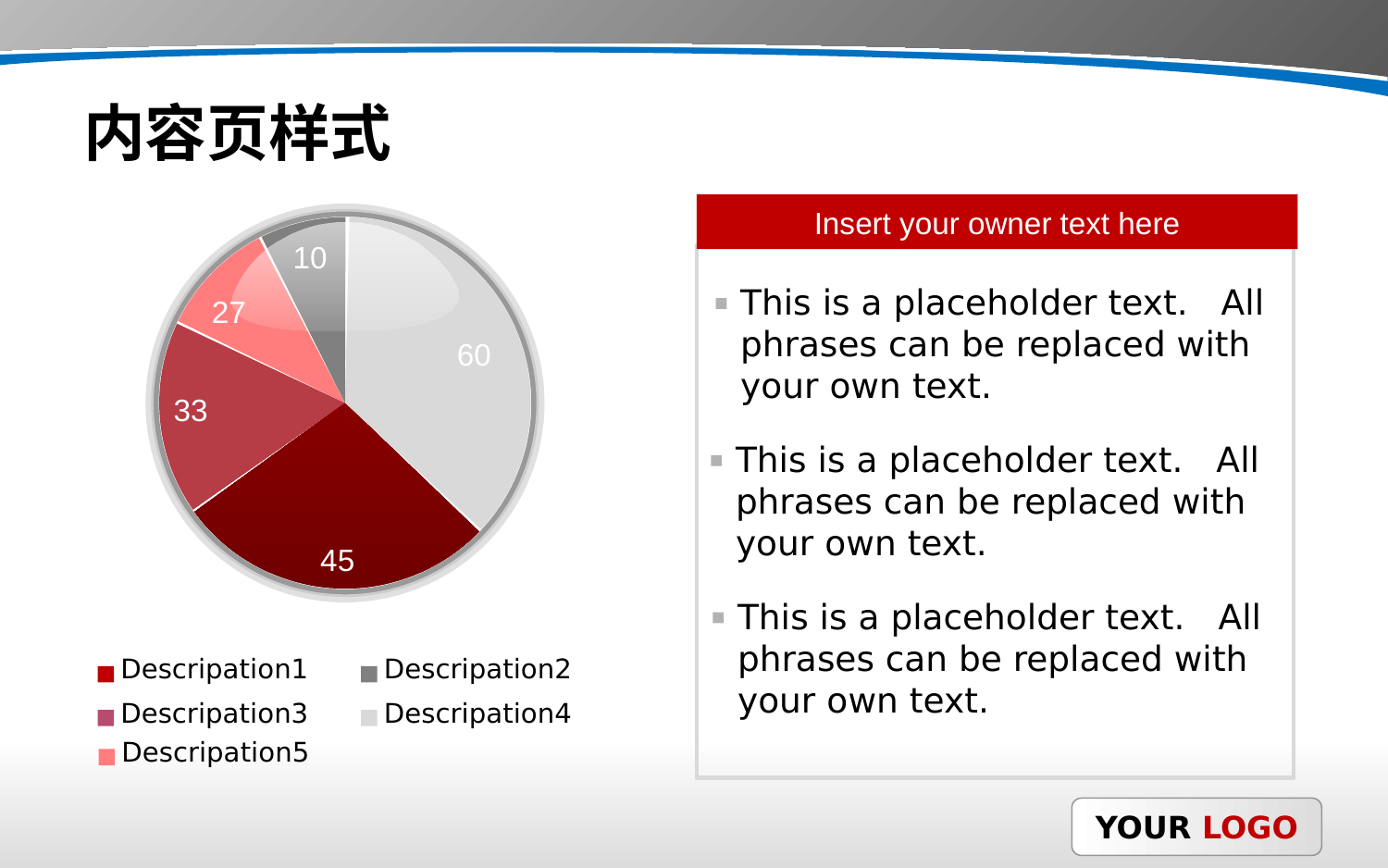

# 内容页样式
Insert your owner text here

10
27
60
33
45
This is a placeholder text.   All phrases can be replaced with your own text.

This is a placeholder text.   All phrases can be replaced with your own text.

This is a placeholder text.   All phrases can be replaced with your own text.

Descripation1

Descripation2

Descripation3

Descripation4

Descripation5